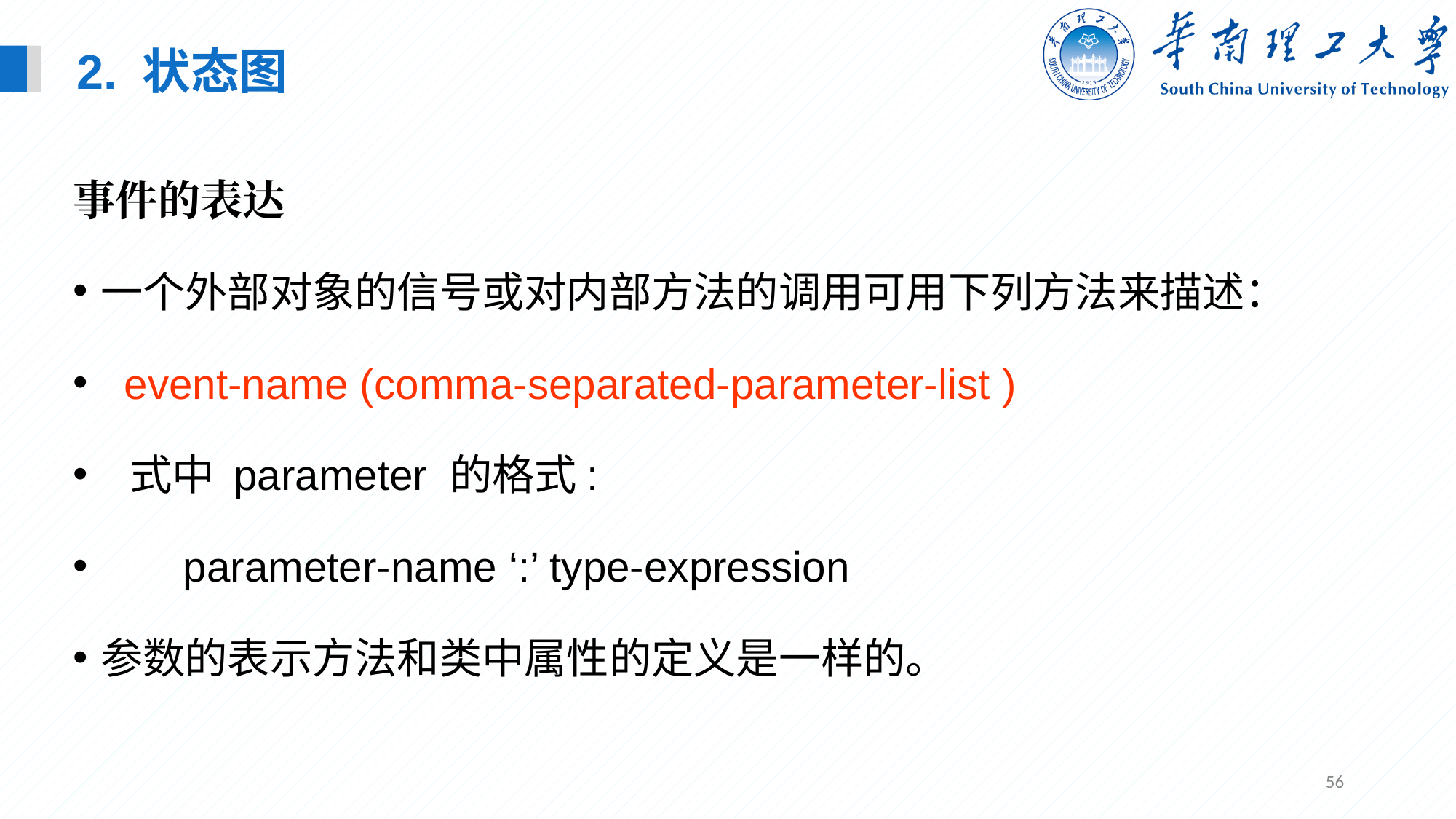

2. 状态图
事件的表达
一个外部对象的信号或对内部方法的调用可用下列方法来描述：
  event-name (comma-separated-parameter-list )
  式中 parameter 的格式:
       parameter-name ‘:’ type-expression
参数的表示方法和类中属性的定义是一样的。
56